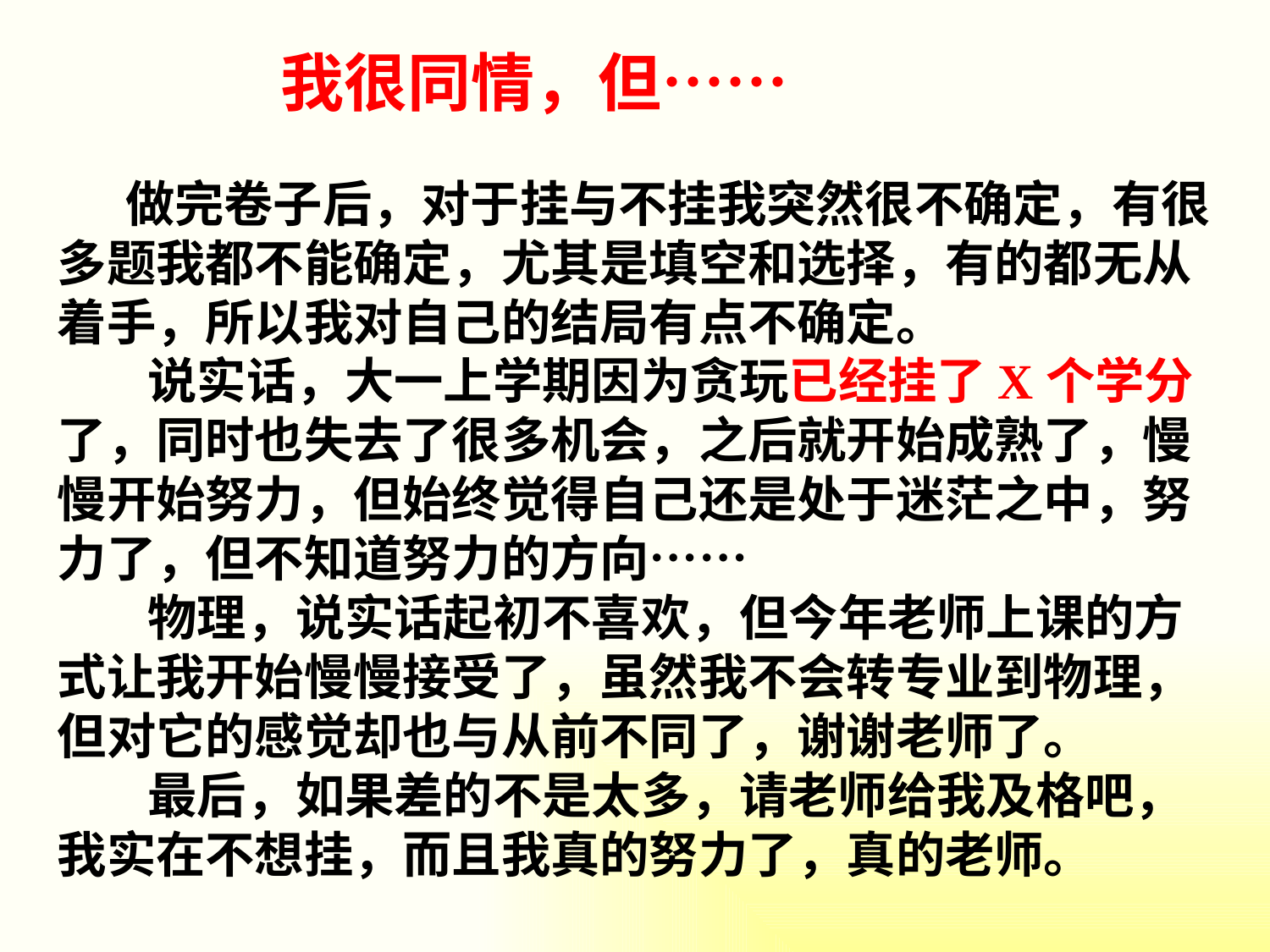

我很同情，但……
     做完卷子后，对于挂与不挂我突然很不确定，有很多题我都不能确定，尤其是填空和选择，有的都无从着手，所以我对自己的结局有点不确定。
       说实话，大一上学期因为贪玩已经挂了X个学分了，同时也失去了很多机会，之后就开始成熟了，慢慢开始努力，但始终觉得自己还是处于迷茫之中，努力了，但不知道努力的方向……
       物理，说实话起初不喜欢，但今年老师上课的方式让我开始慢慢接受了，虽然我不会转专业到物理，但对它的感觉却也与从前不同了，谢谢老师了。
       最后，如果差的不是太多，请老师给我及格吧，我实在不想挂，而且我真的努力了，真的老师。